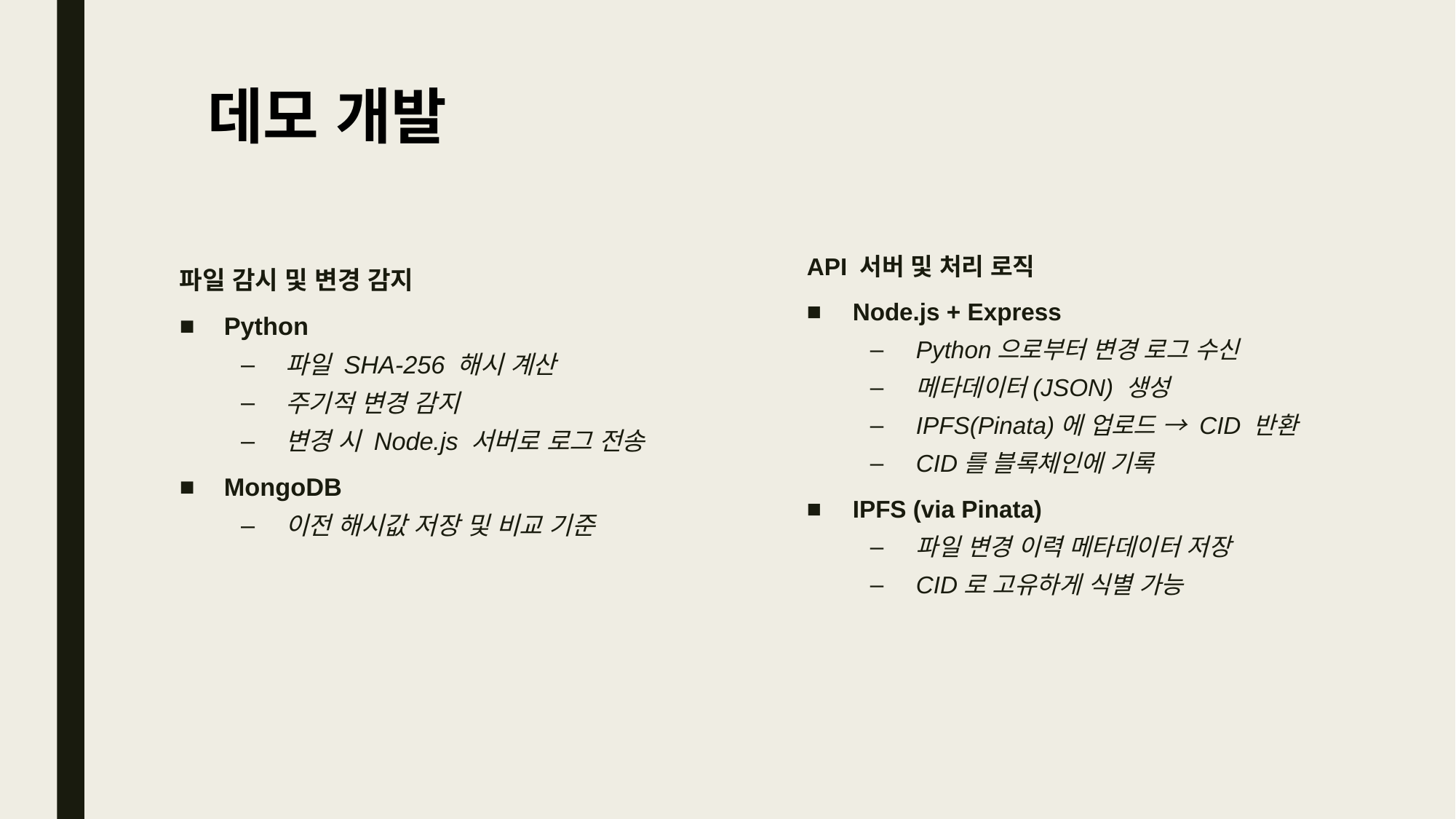

데모 개발
API 서버 및 처리 로직
Node.js + Express
Python으로부터 변경 로그 수신
메타데이터(JSON) 생성
IPFS(Pinata)에 업로드 → CID 반환
CID를 블록체인에 기록
IPFS (via Pinata)
파일 변경 이력 메타데이터 저장
CID로 고유하게 식별 가능

파일 감시 및 변경 감지
Python
파일 SHA-256 해시 계산
주기적 변경 감지
변경 시 Node.js 서버로 로그 전송
MongoDB
이전 해시값 저장 및 비교 기준